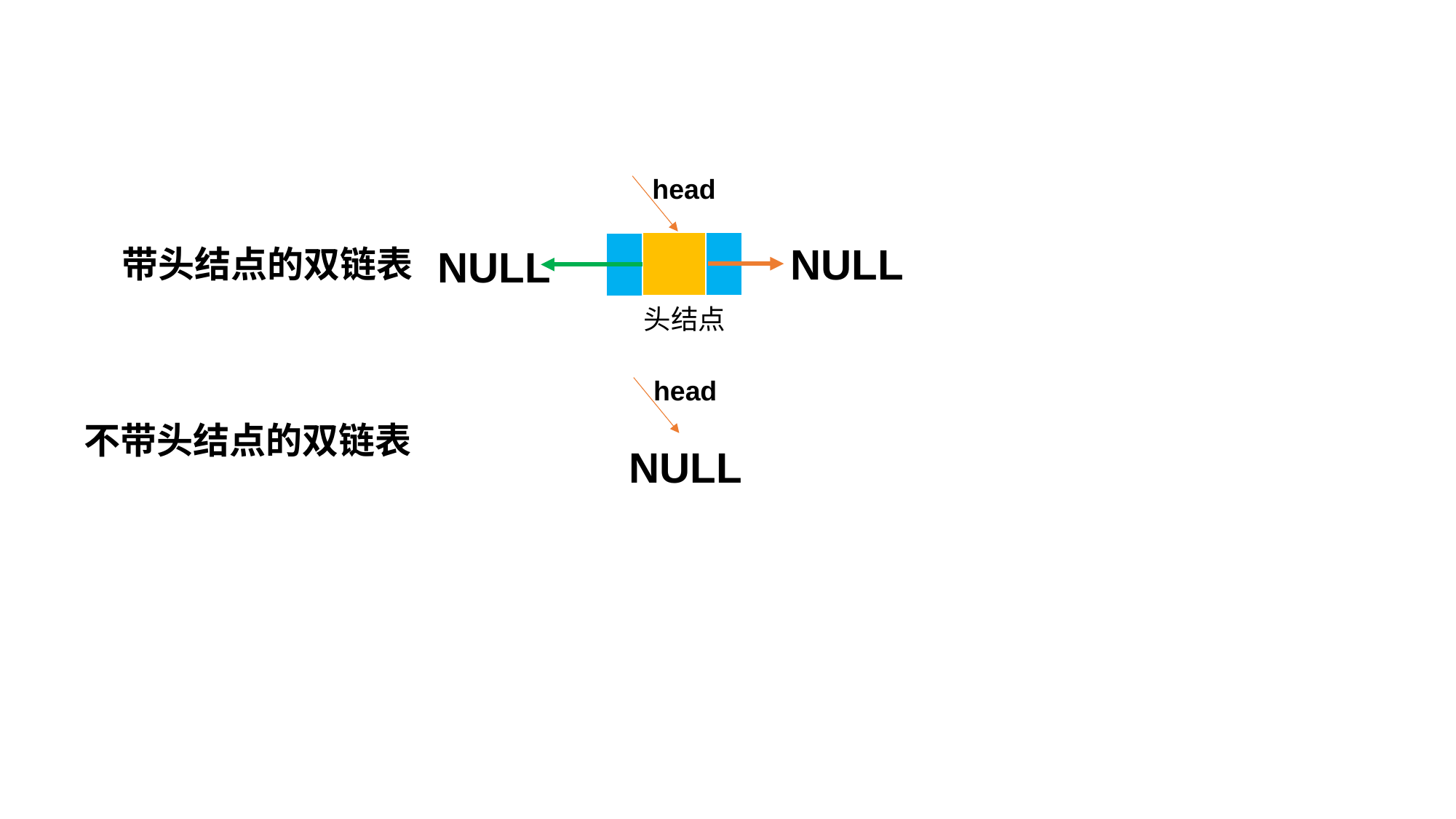

head

NULL
NULL
带头结点的双链表
头结点
head
不带头结点的双链表
NULL